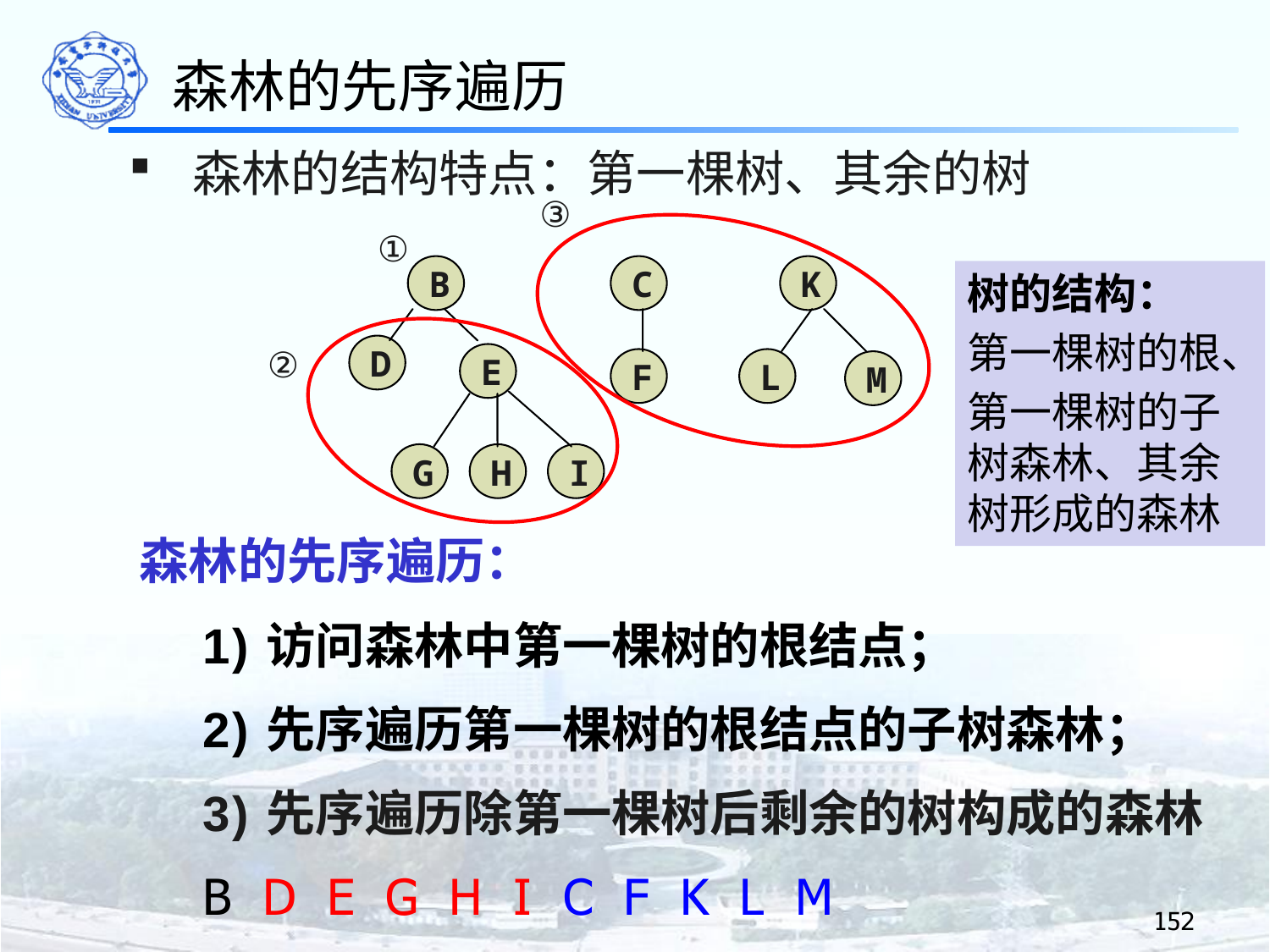

森林的先序遍历
  森林的结构特点：第一棵树、其余的树
③
①

B

C

K
树的结构：
第一棵树的根、
第一棵树的子树森林、其余树形成的森林

D
②

E

F

L

M

G

H

I
森林的先序遍历：
访问森林中第一棵树的根结点；
先序遍历第一棵树的根结点的子树森林；
先序遍历除第一棵树后剩余的树构成的森林
B  D  E  G  H  I  C  F  K  L  M

152